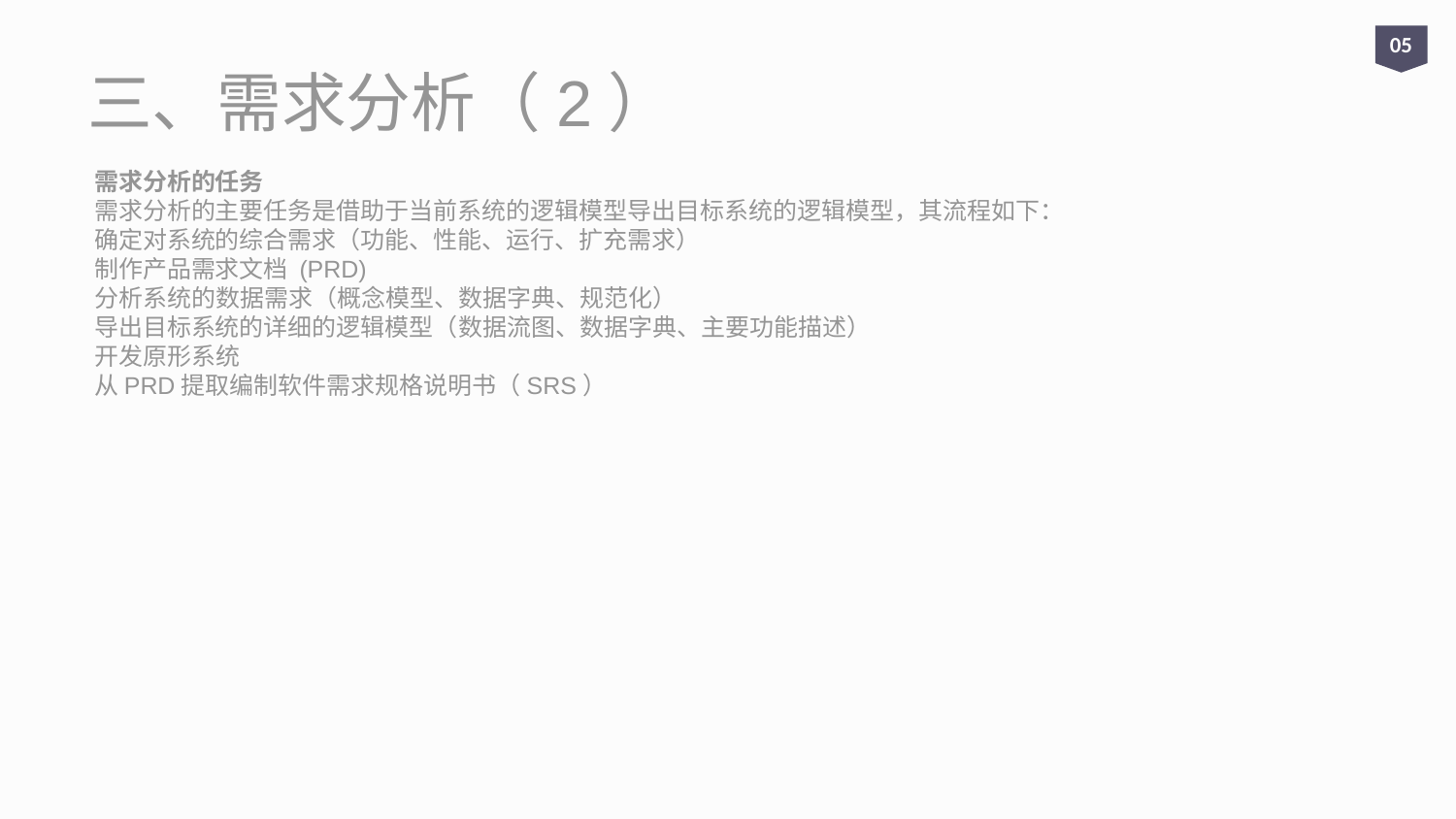

05
三、需求分析（2）
# 需求分析的任务 需求分析的主要任务是借助于当前系统的逻辑模型导出目标系统的逻辑模型，其流程如下： 确定对系统的综合需求（功能、性能、运行、扩充需求） 制作产品需求文档 (PRD) 分析系统的数据需求（概念模型、数据字典、规范化） 导出目标系统的详细的逻辑模型（数据流图、数据字典、主要功能描述） 开发原形系统 从PRD提取编制软件需求规格说明书（SRS）